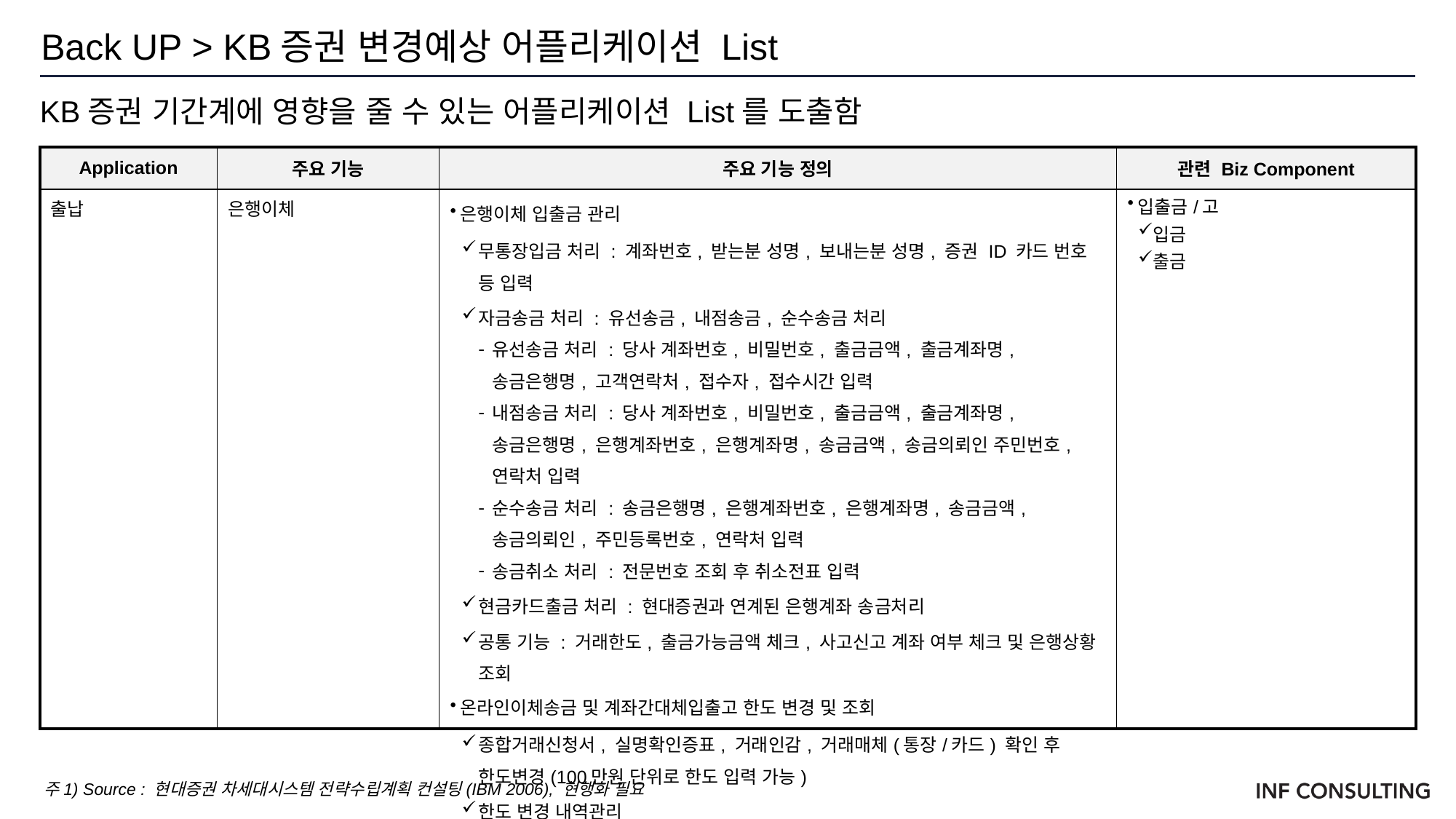

# Back UP > KB증권 변경예상 어플리케이션 List
KB증권 기간계에 영향을 줄 수 있는 어플리케이션 List를 도출함
| Application | 주요 기능 | 주요 기능 정의 | 관련 Biz Component |
| --- | --- | --- | --- |
| 출납 | 은행이체 | 은행이체 입출금 관리 무통장입금 처리 : 계좌번호, 받는분 성명, 보내는분 성명, 증권 ID 카드 번호 등 입력 자금송금 처리 : 유선송금, 내점송금, 순수송금 처리 유선송금 처리 : 당사 계좌번호, 비밀번호, 출금금액, 출금계좌명, 송금은행명, 고객연락처, 접수자, 접수시간 입력 내점송금 처리 : 당사 계좌번호, 비밀번호, 출금금액, 출금계좌명, 송금은행명, 은행계좌번호, 은행계좌명, 송금금액, 송금의뢰인 주민번호, 연락처 입력 순수송금 처리 : 송금은행명, 은행계좌번호, 은행계좌명, 송금금액, 송금의뢰인, 주민등록번호, 연락처 입력 송금취소 처리 : 전문번호 조회 후 취소전표 입력 현금카드출금 처리 : 현대증권과 연계된 은행계좌 송금처리 공통 기능 : 거래한도, 출금가능금액 체크, 사고신고 계좌 여부 체크 및 은행상황 조회 온라인이체송금 및 계좌간대체입출고 한도 변경 및 조회 종합거래신청서, 실명확인증표, 거래인감, 거래매체(통장/카드) 확인 후 한도변경(100만원 단위로 한도 입력 가능) 한도 변경 내역관리 한도변경 시 SMS 통보 | 입출금/고 입금 출금 |
주1) Source : 현대증권 차세대시스템 전략수립계획 컨설팅(IBM 2006), 현행화 필요